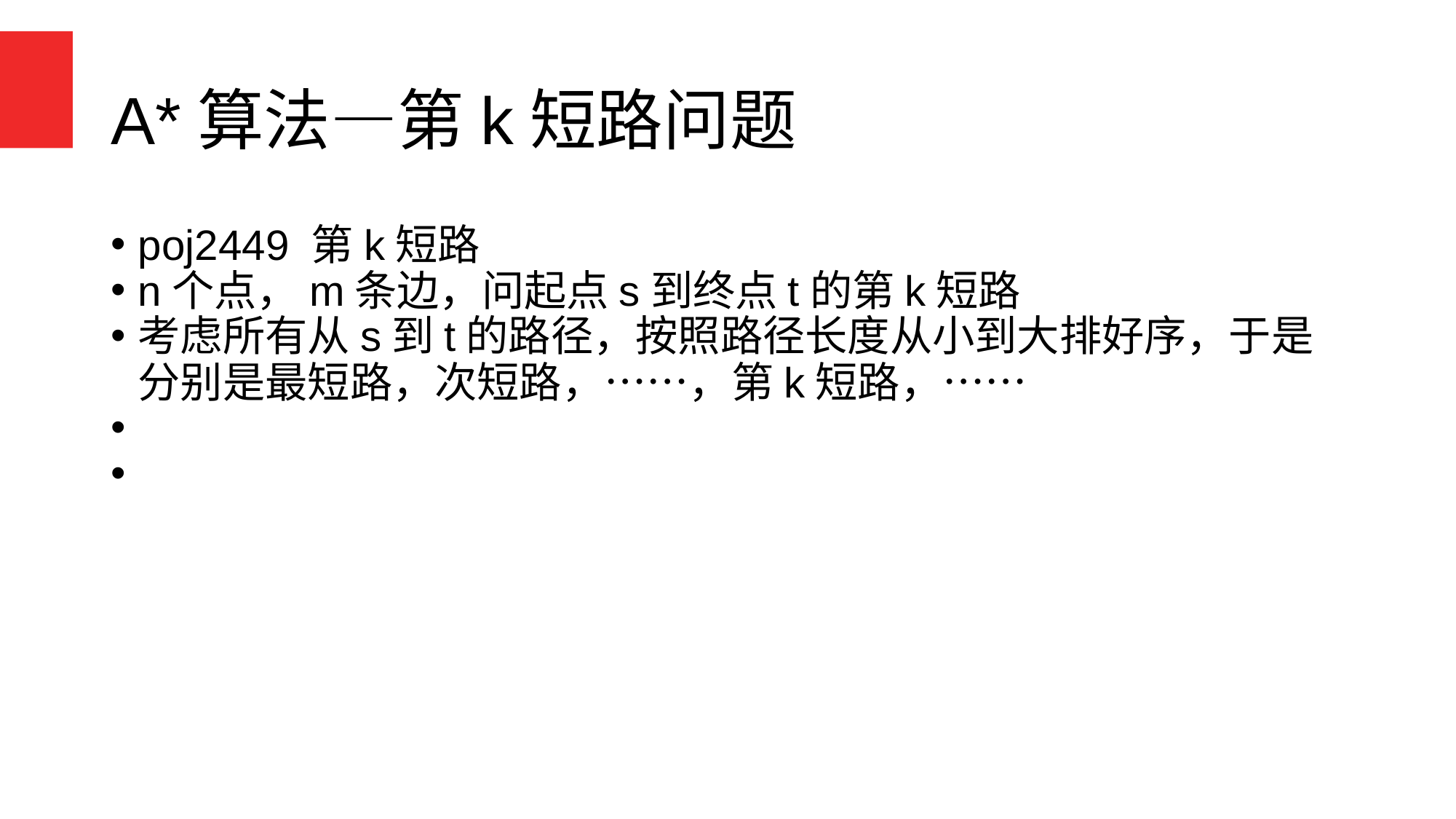

A*算法—第k短路问题
poj2449 第k短路
n个点，m条边，问起点s到终点t的第k短路
考虑所有从s到t的路径，按照路径长度从小到大排好序，于是分别是最短路，次短路，……，第k短路，……